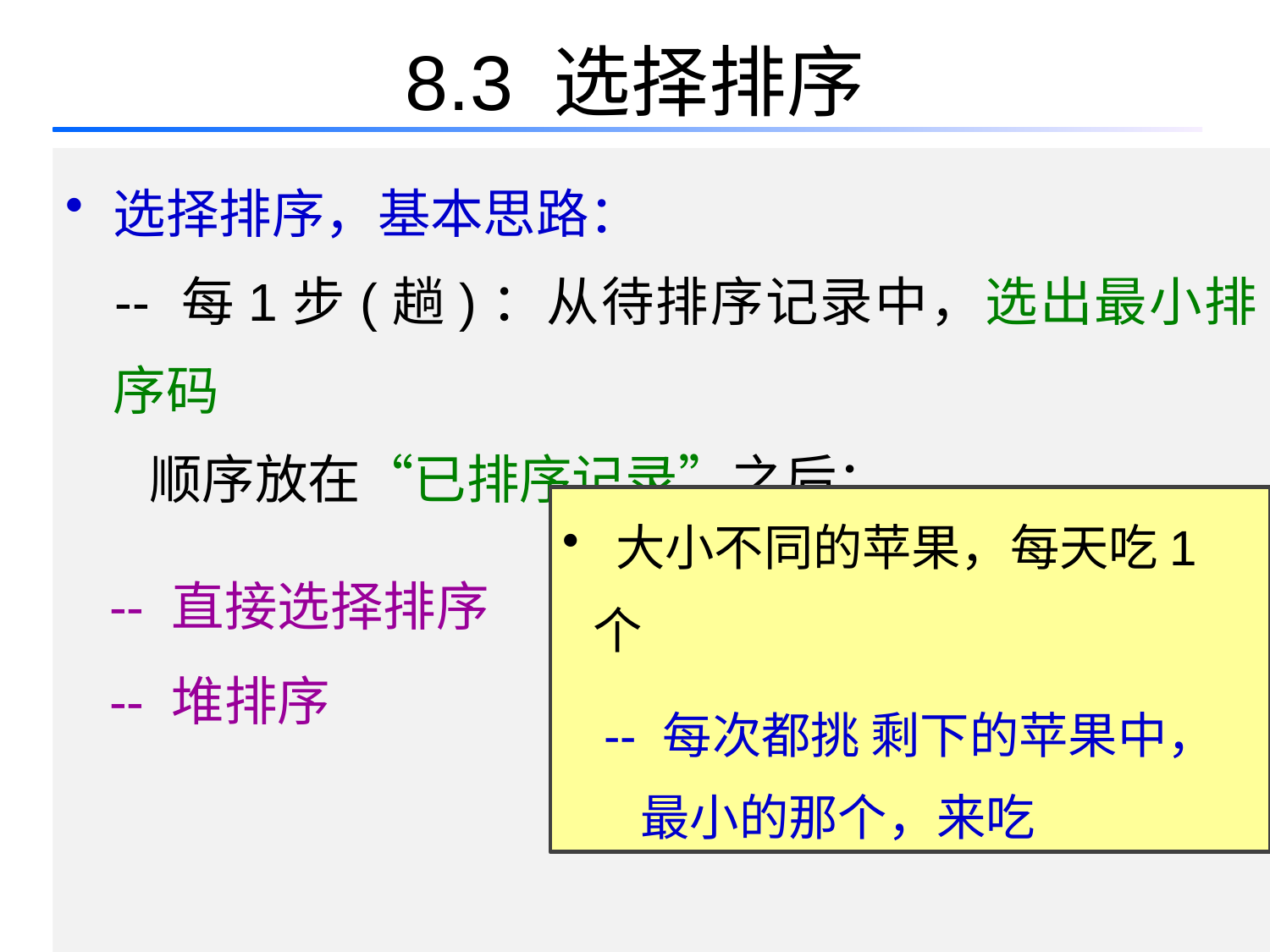

# 8.3 选择排序

选择排序，基本思路：
   -- 每1步(趟)：从待排序记录中，选出最小排序码
      顺序放在“已排序记录”之后；
   -- 直接选择排序
   -- 堆排序
 大小不同的苹果，每天吃1个
   -- 每次都挑 剩下的苹果中，
      最小的那个，来吃